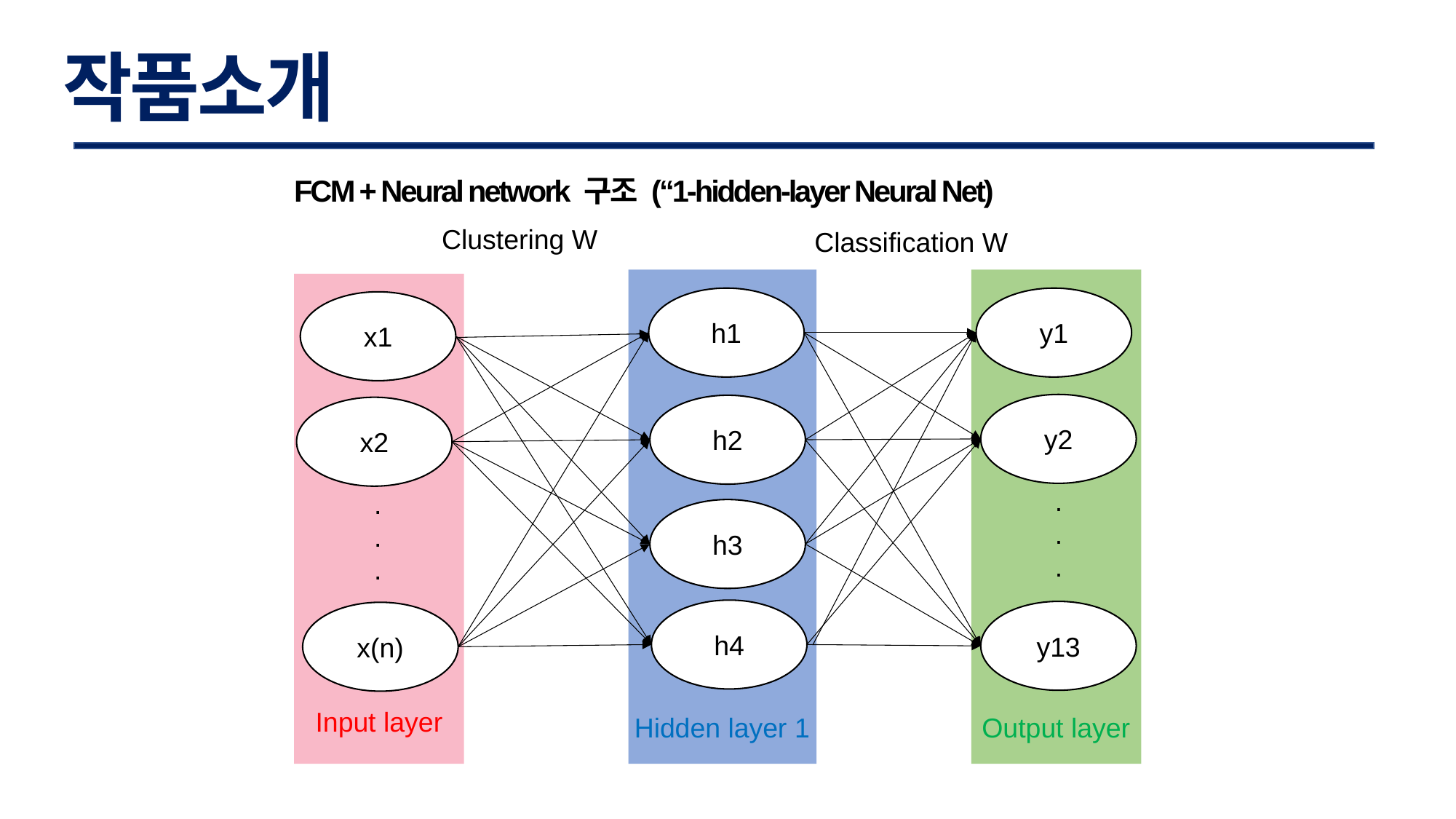

작품소개

FCM + Neural network 구조 (“1-hidden-layer Neural Net)
Clustering W
Classification W

h1
y1
x1
y2
h2
x2
.
.
.
.
.
.
h3
h4
y13
x(n)
Input layer
Hidden layer 1
Output layer